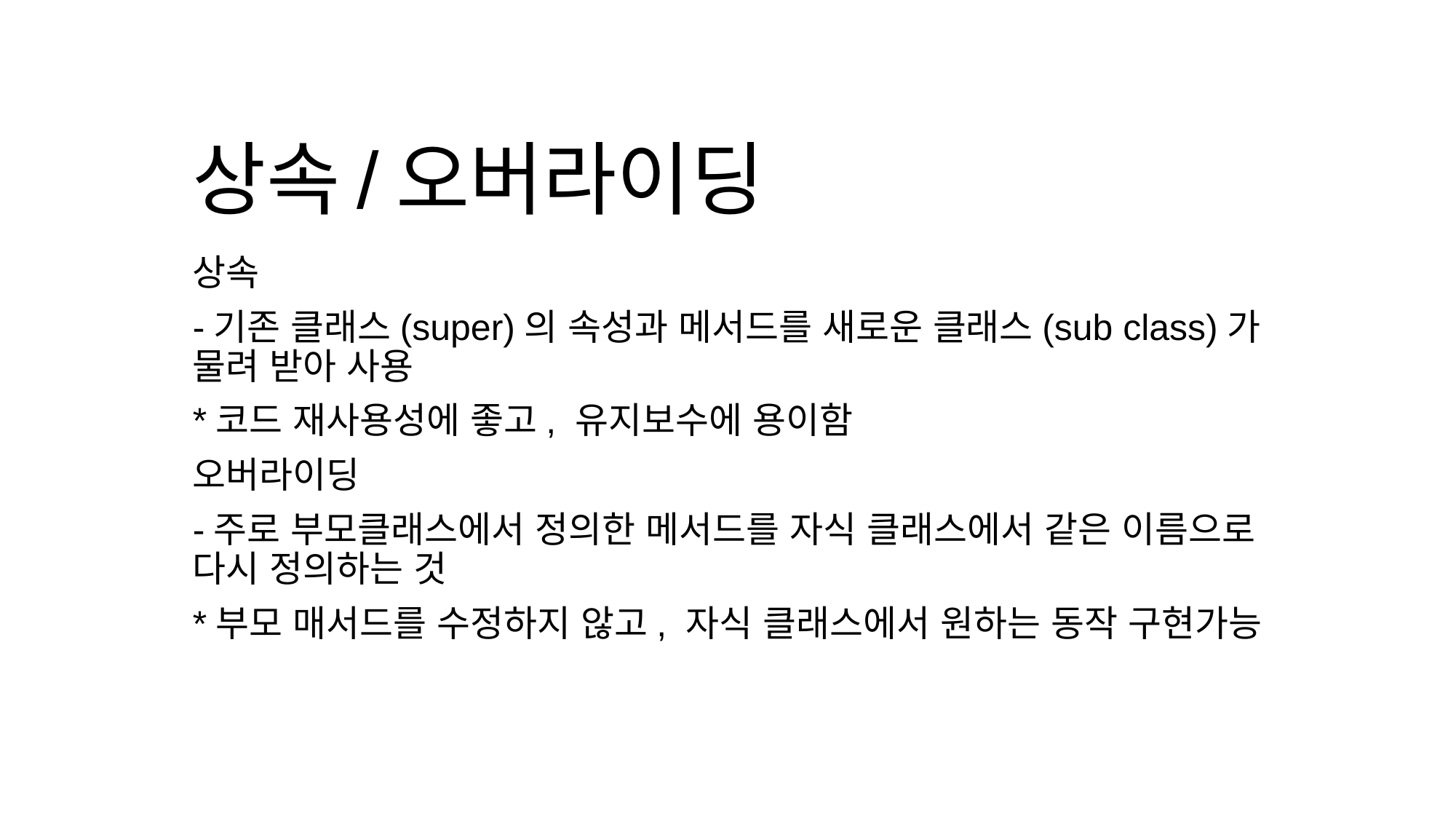

# 상속/오버라이딩
상속
-기존 클래스(super)의 속성과 메서드를 새로운 클래스(sub class)가 물려 받아 사용
*코드 재사용성에 좋고, 유지보수에 용이함
오버라이딩
-주로 부모클래스에서 정의한 메서드를 자식 클래스에서 같은 이름으로 다시 정의하는 것
*부모 매서드를 수정하지 않고, 자식 클래스에서 원하는 동작 구현가능